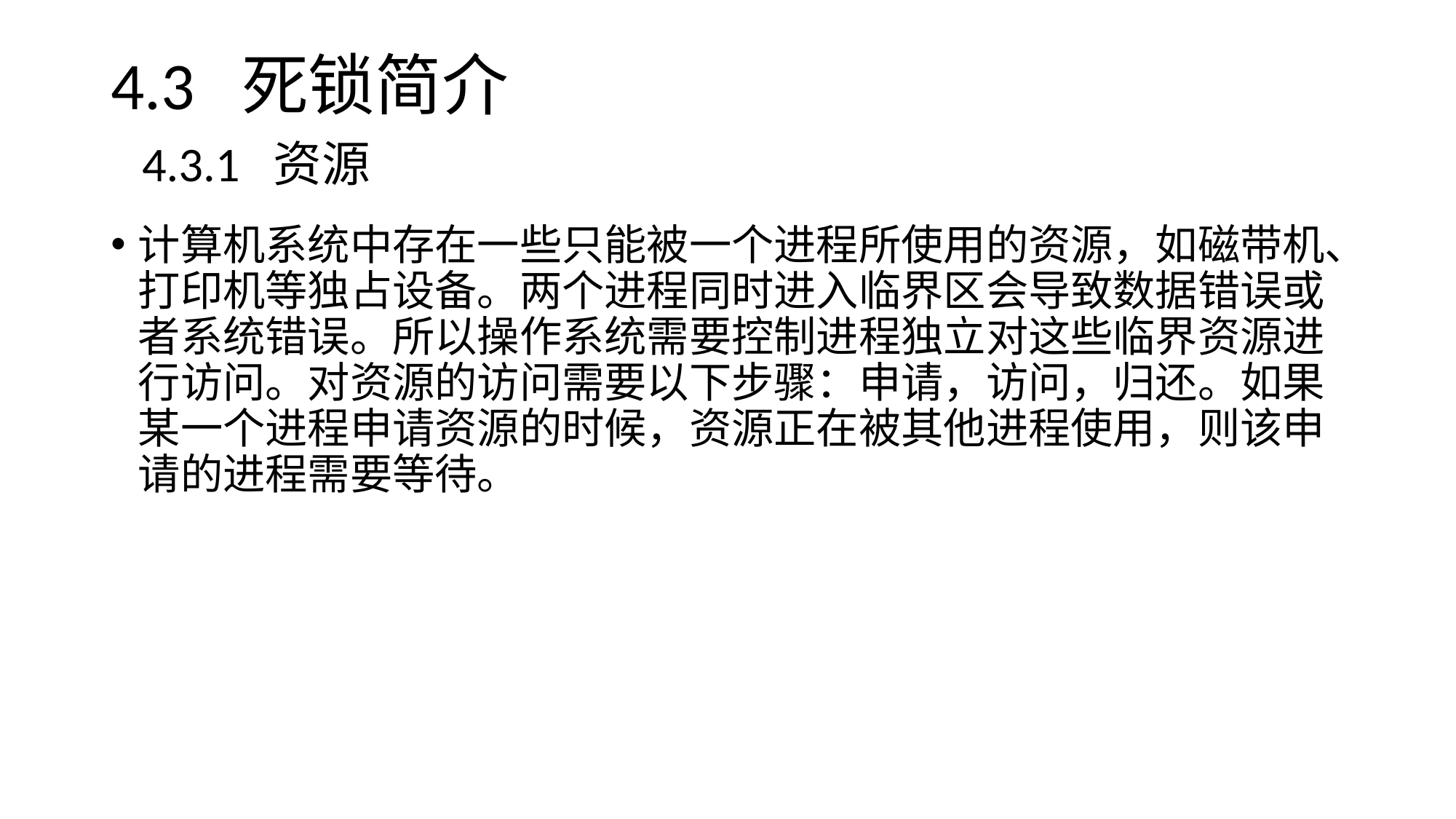

# 4.3  死锁简介 4.3.1  资源
计算机系统中存在一些只能被一个进程所使用的资源，如磁带机、打印机等独占设备。两个进程同时进入临界区会导致数据错误或者系统错误。所以操作系统需要控制进程独立对这些临界资源进行访问。对资源的访问需要以下步骤：申请，访问，归还。如果某一个进程申请资源的时候，资源正在被其他进程使用，则该申请的进程需要等待。
1